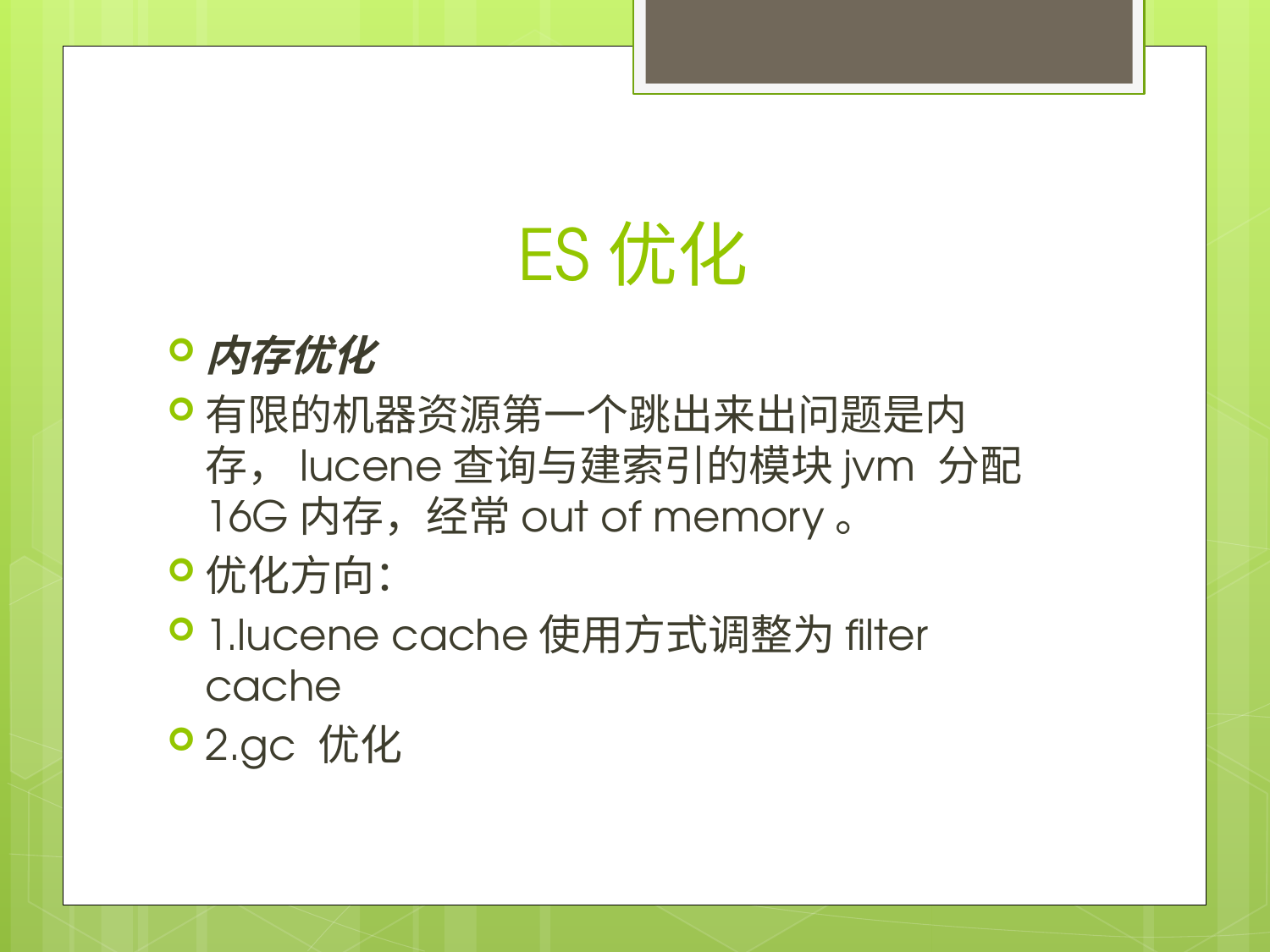

# ES优化
内存优化
有限的机器资源第一个跳出来出问题是内存，lucene查询与建索引的模块jvm 分配16G内存，经常out of memory。
优化方向：
1.lucene cache使用方式调整为filter cache
2.gc 优化